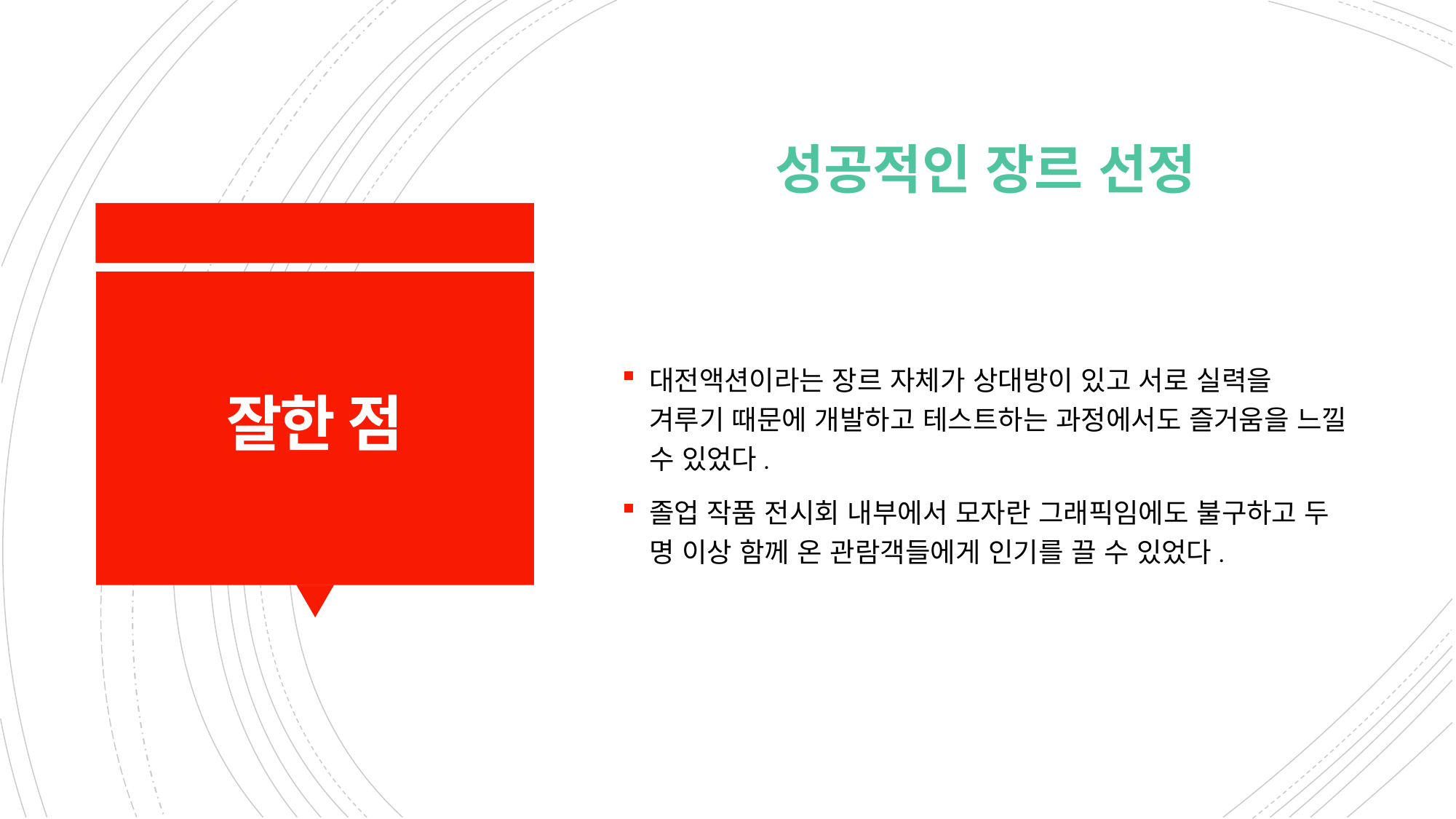

성공적인 장르 선정
대전액션이라는 장르 자체가 상대방이 있고 서로 실력을 겨루기 때문에 개발하고 테스트하는 과정에서도 즐거움을 느낄 수 있었다.
졸업 작품 전시회 내부에서 모자란 그래픽임에도 불구하고 두 명 이상 함께 온 관람객들에게 인기를 끌 수 있었다.
# 잘한 점